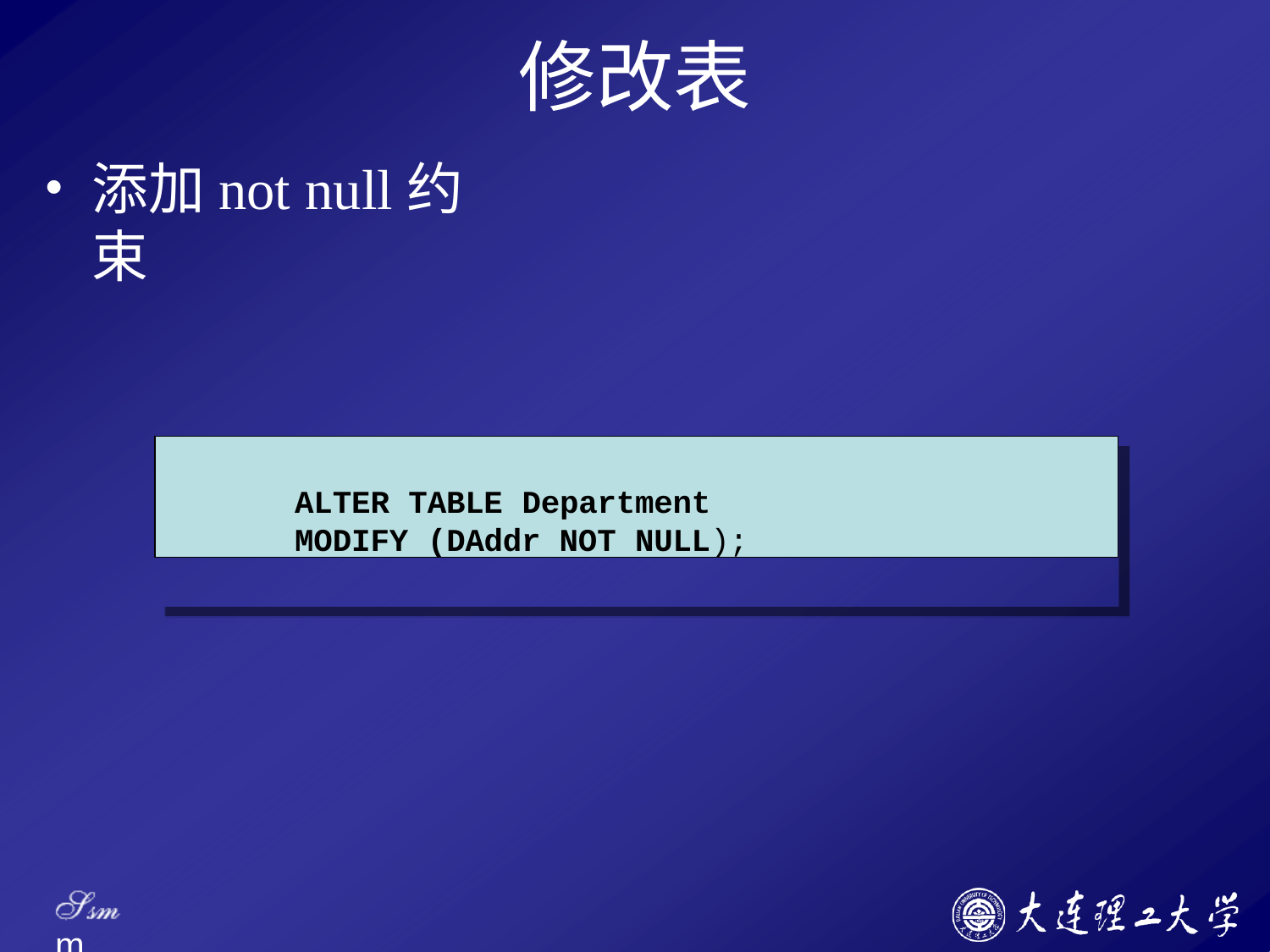

# 修改表
添加not null约束

ALTER TABLE Department
MODIFY (DAddr NOT NULL);

Ssm